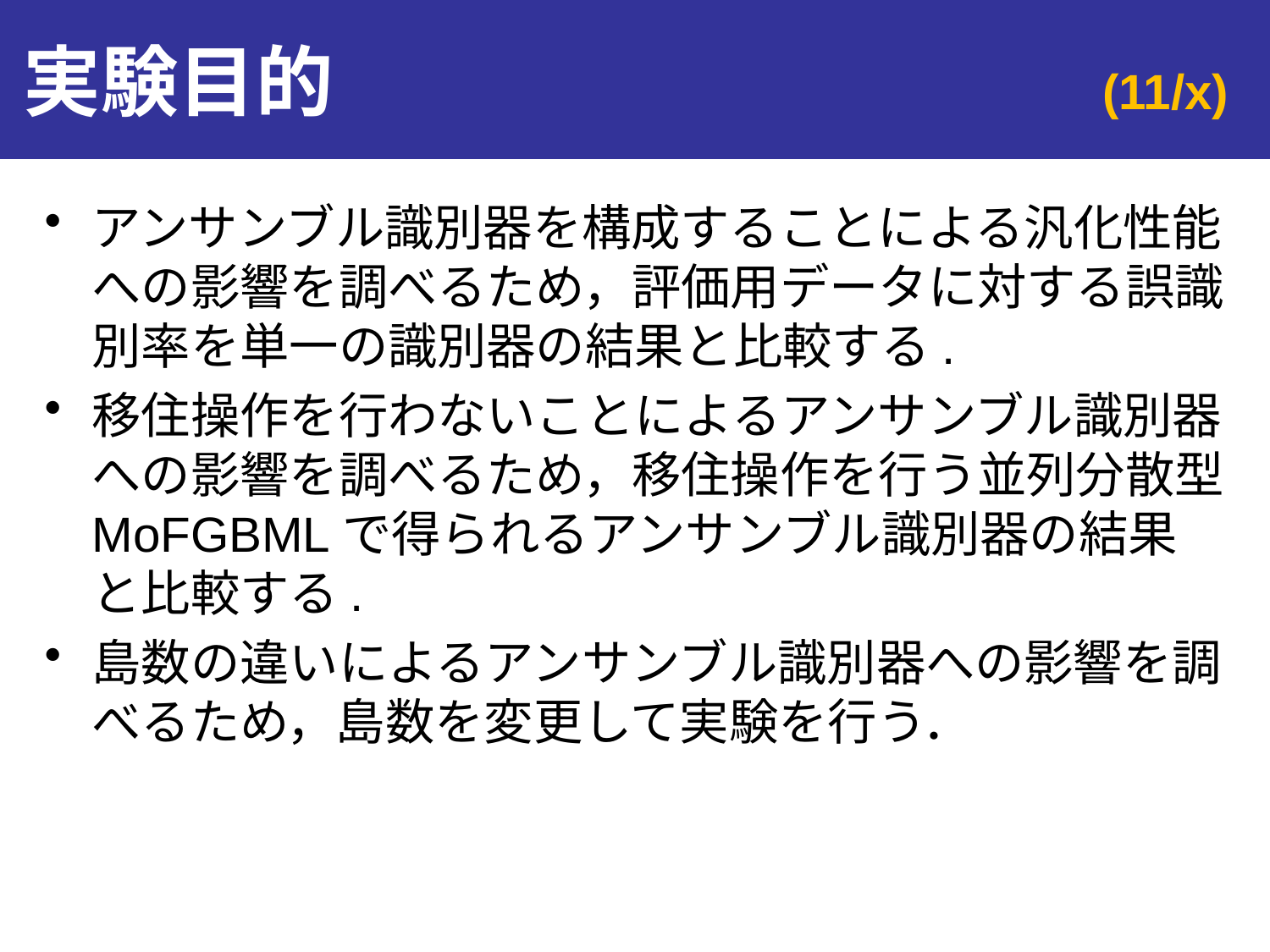

# 実験目的
アンサンブル識別器を構成することによる汎化性能への影響を調べるため，評価用データに対する誤識別率を単一の識別器の結果と比較する.
移住操作を行わないことによるアンサンブル識別器への影響を調べるため，移住操作を行う並列分散型MoFGBMLで得られるアンサンブル識別器の結果と比較する.
島数の違いによるアンサンブル識別器への影響を調べるため，島数を変更して実験を行う．